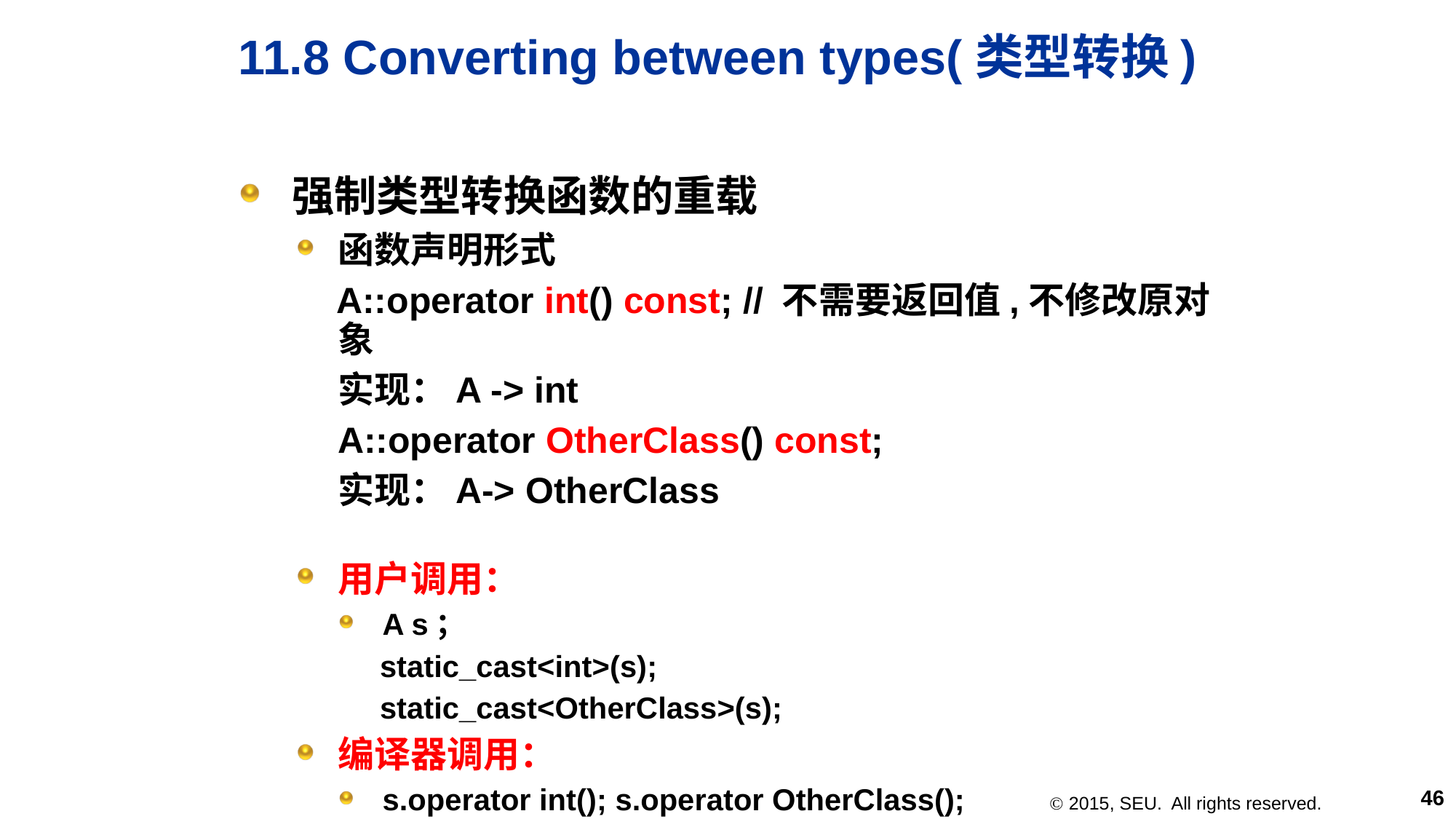

# 11.8 Converting between types(类型转换)
强制类型转换函数的重载
函数声明形式
    A::operator int() const; // 不需要返回值,不修改原对象
	实现：A -> int
	A::operator OtherClass() const;
	实现：A-> OtherClass

用户调用：
A s；
     static_cast<int>(s);
     static_cast<OtherClass>(s);
编译器调用：
s.operator int(); s.operator OtherClass();